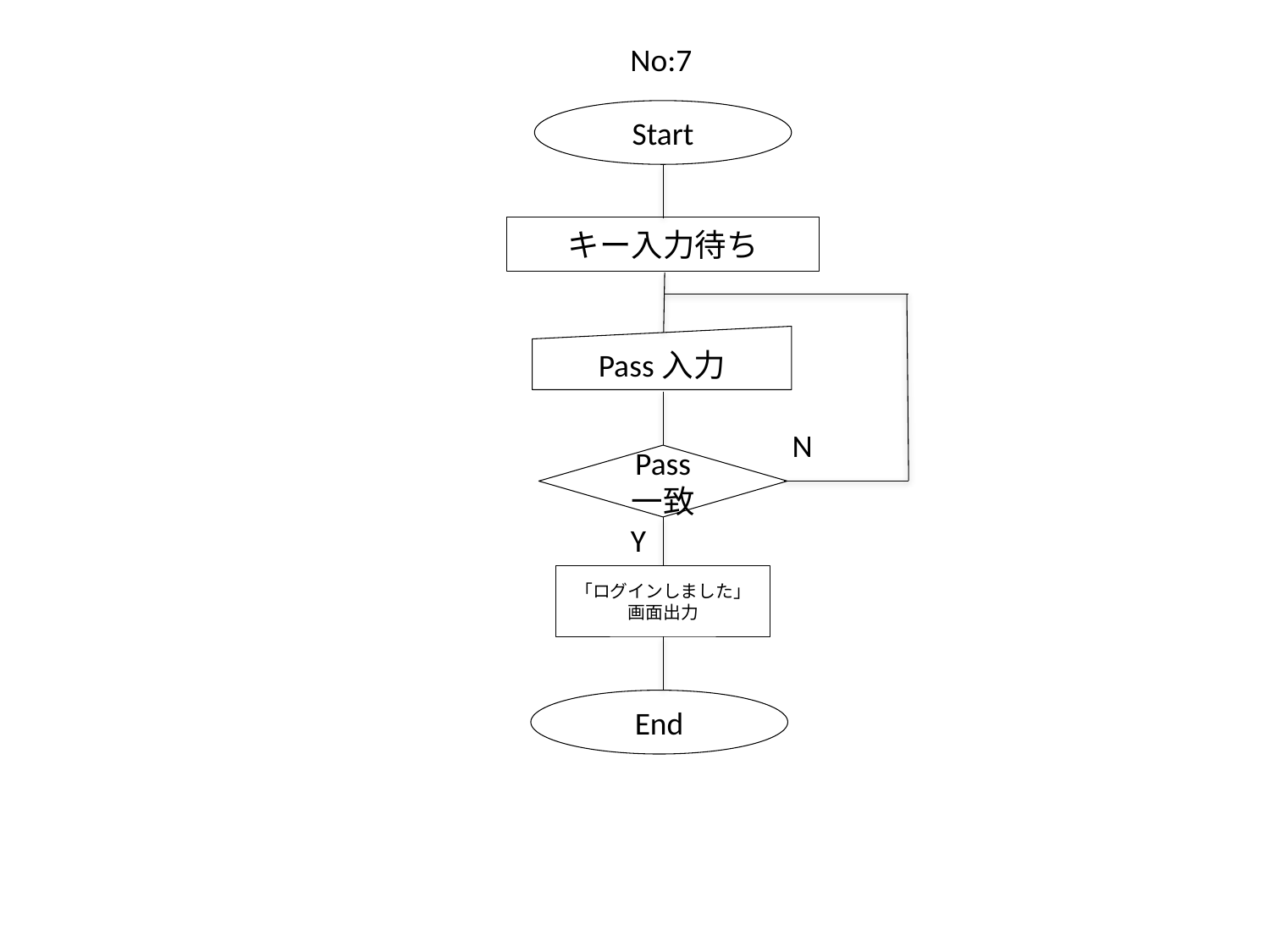

No:7
Start
キー入力待ち
Pass入力
N
Pass
一致
Y
「ログインしました」画面出力
End